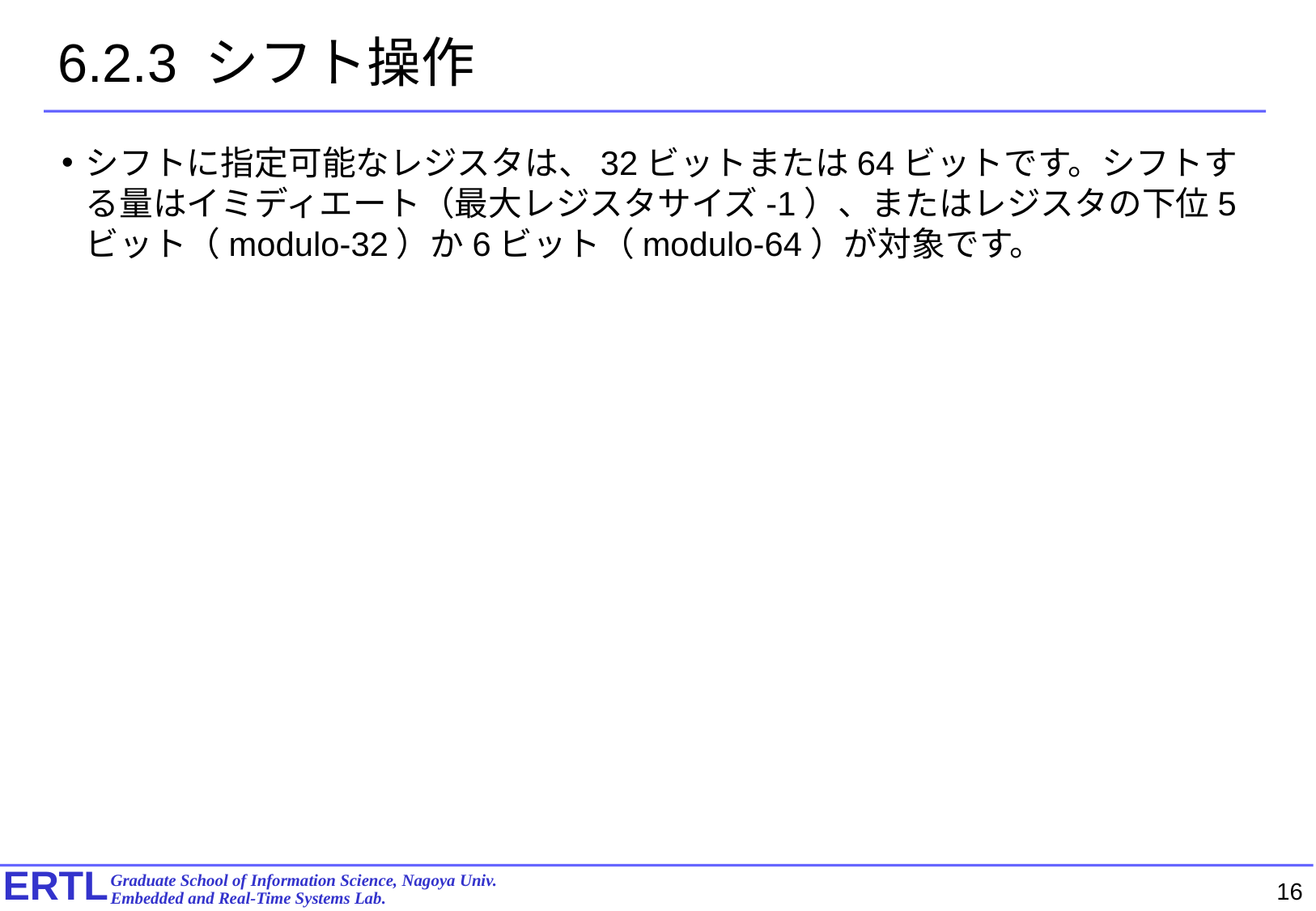

# 6.2.3 シフト操作
シフトに指定可能なレジスタは、32ビットまたは64ビットです。シフトする量はイミディエート（最大レジスタサイズ-1）、またはレジスタの下位5ビット（modulo-32）か6ビット（modulo-64）が対象です。

16